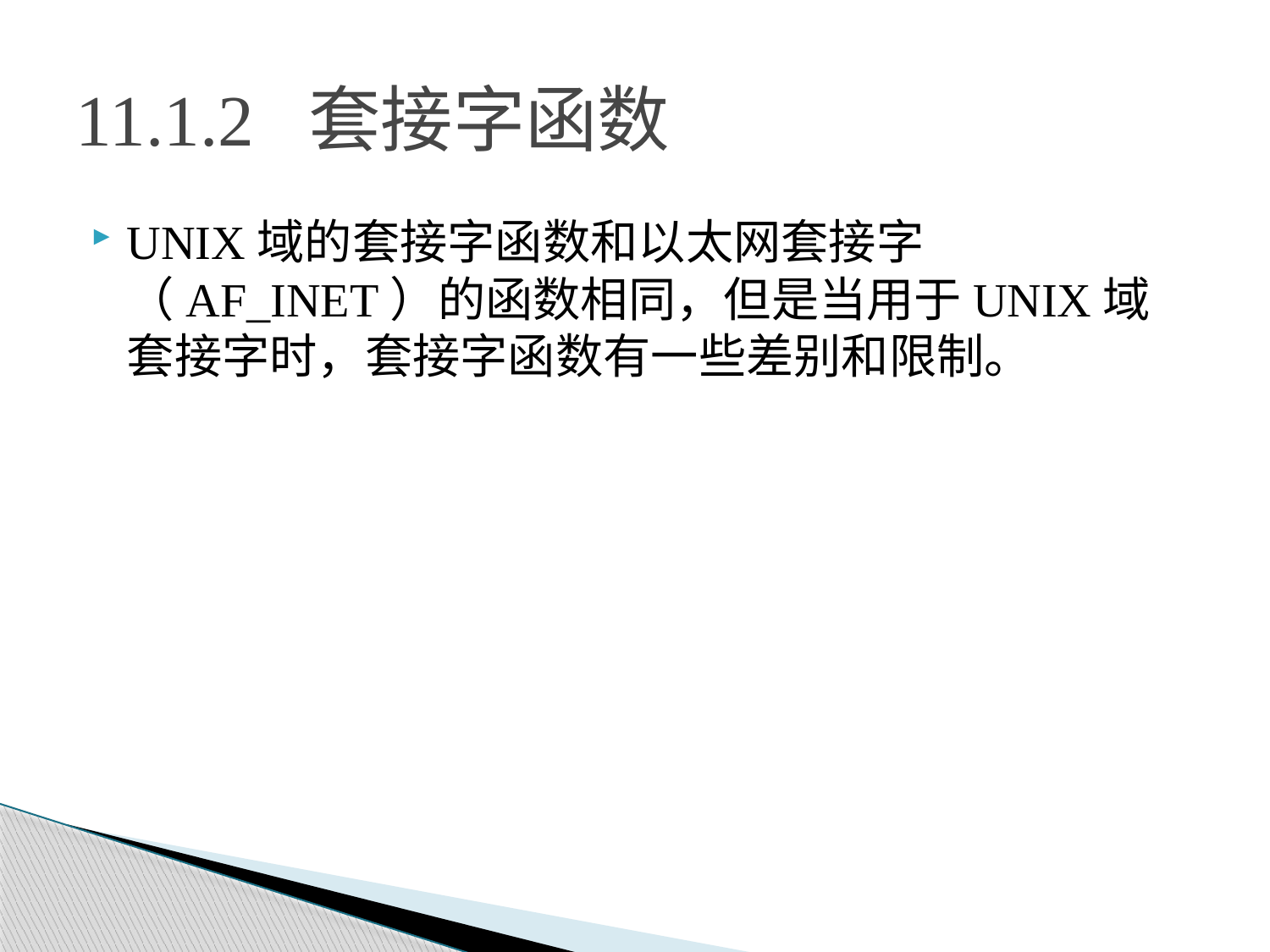

# 11.1.2  套接字函数
UNIX域的套接字函数和以太网套接字（AF_INET）的函数相同，但是当用于UNIX域套接字时，套接字函数有一些差别和限制。